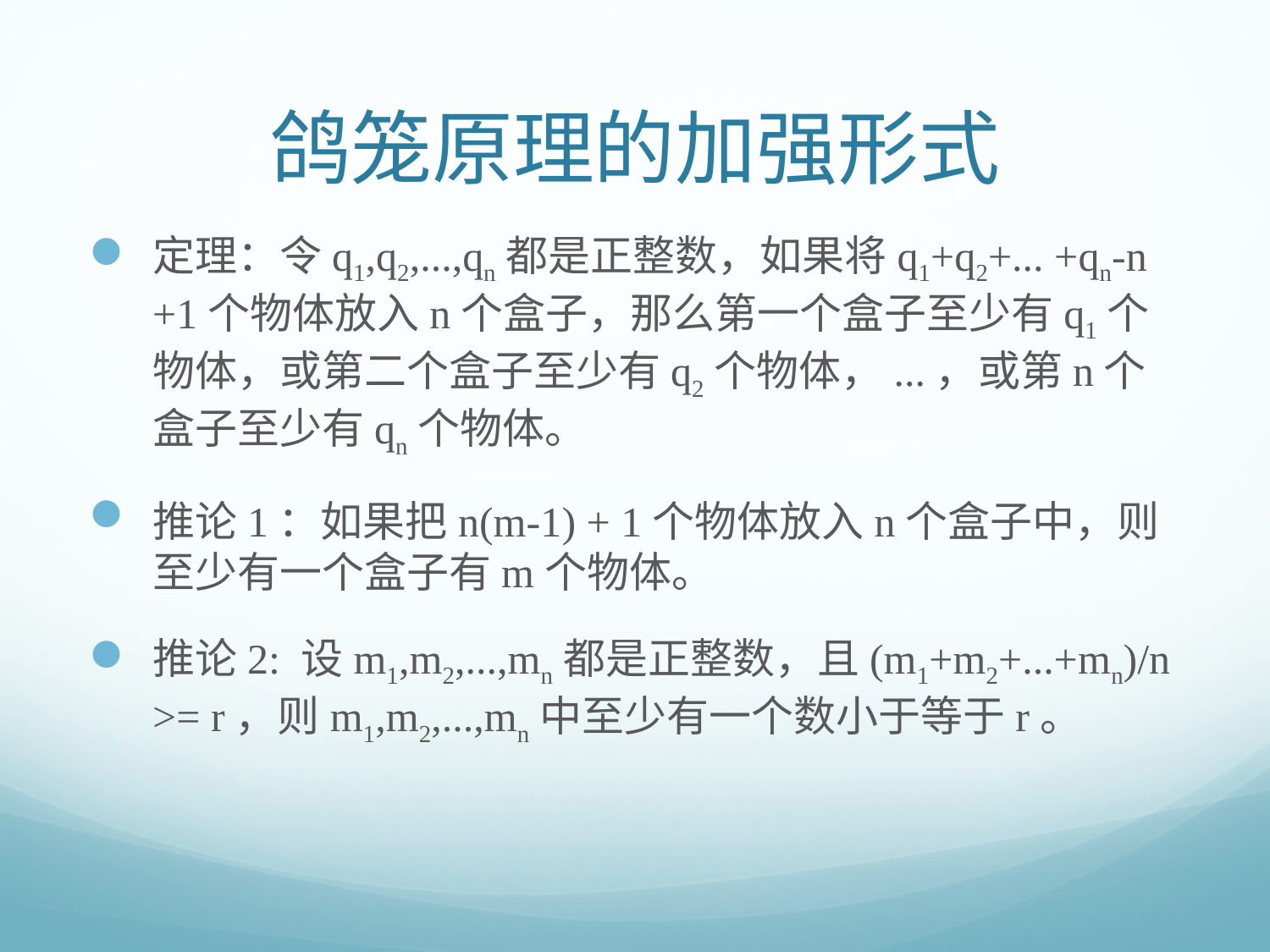

# 鸽笼原理的加强形式
定理：令q1,q2,...,qn都是正整数，如果将q1+q2+... +qn-n +1个物体放入n个盒子，那么第一个盒子至少有q1个物体，或第二个盒子至少有q2个物体，...，或第n个盒子至少有qn个物体。
推论1：如果把n(m-1) + 1个物体放入n个盒子中，则至少有一个盒子有m个物体。
推论2: 设m1,m2,...,mn都是正整数，且(m1+m2+...+mn)/n >= r，则m1,m2,...,mn中至少有一个数小于等于r。